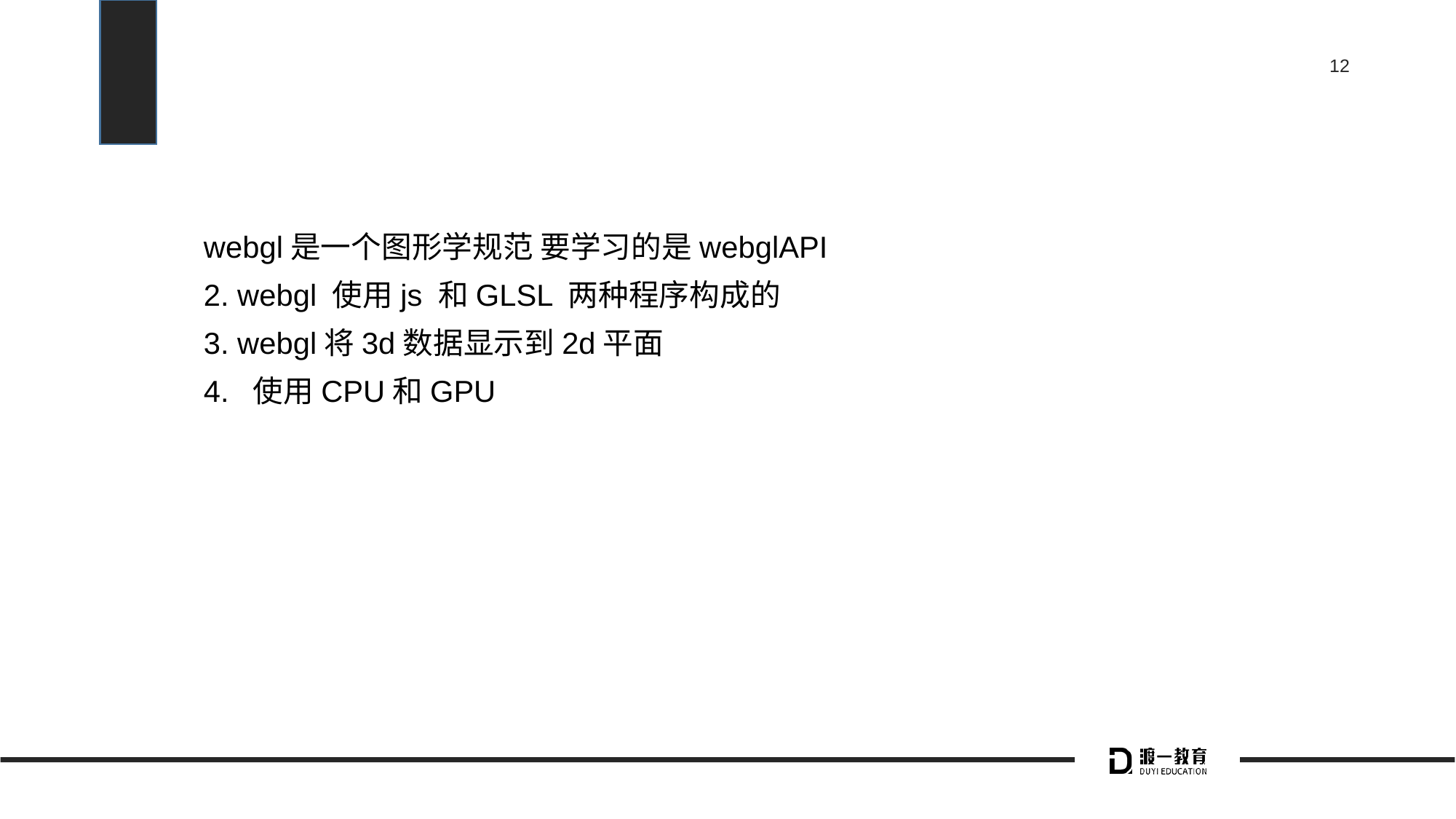

#
webgl是一个图形学规范 要学习的是webglAPI
2. webgl 使用js 和GLSL 两种程序构成的
3. webgl将3d数据显示到2d平面
4.  使用CPU和GPU